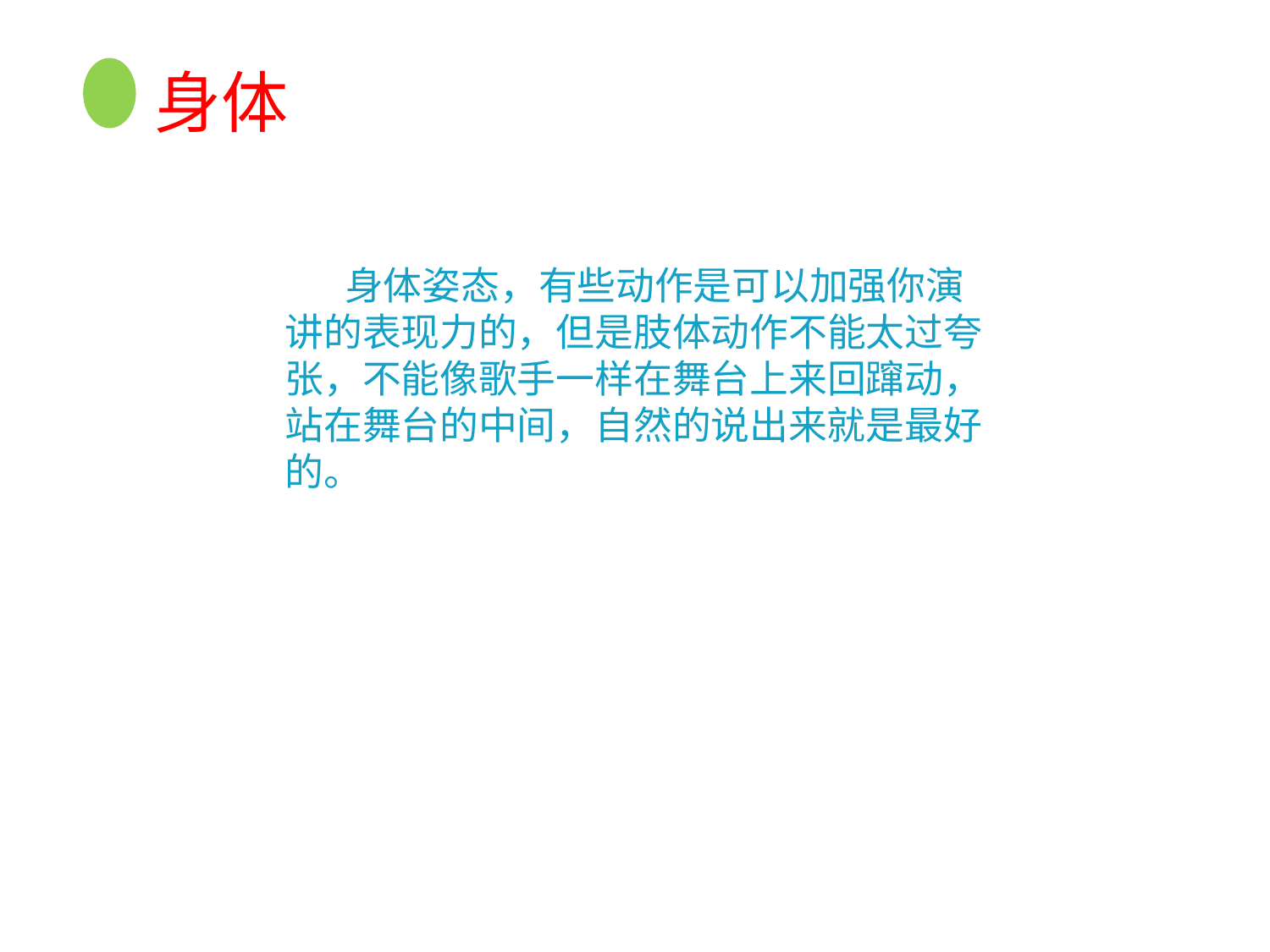

身体

       身体姿态，有些动作是可以加强你演讲的表现力的，但是肢体动作不能太过夸张，不能像歌手一样在舞台上来回蹿动，站在舞台的中间，自然的说出来就是最好的。